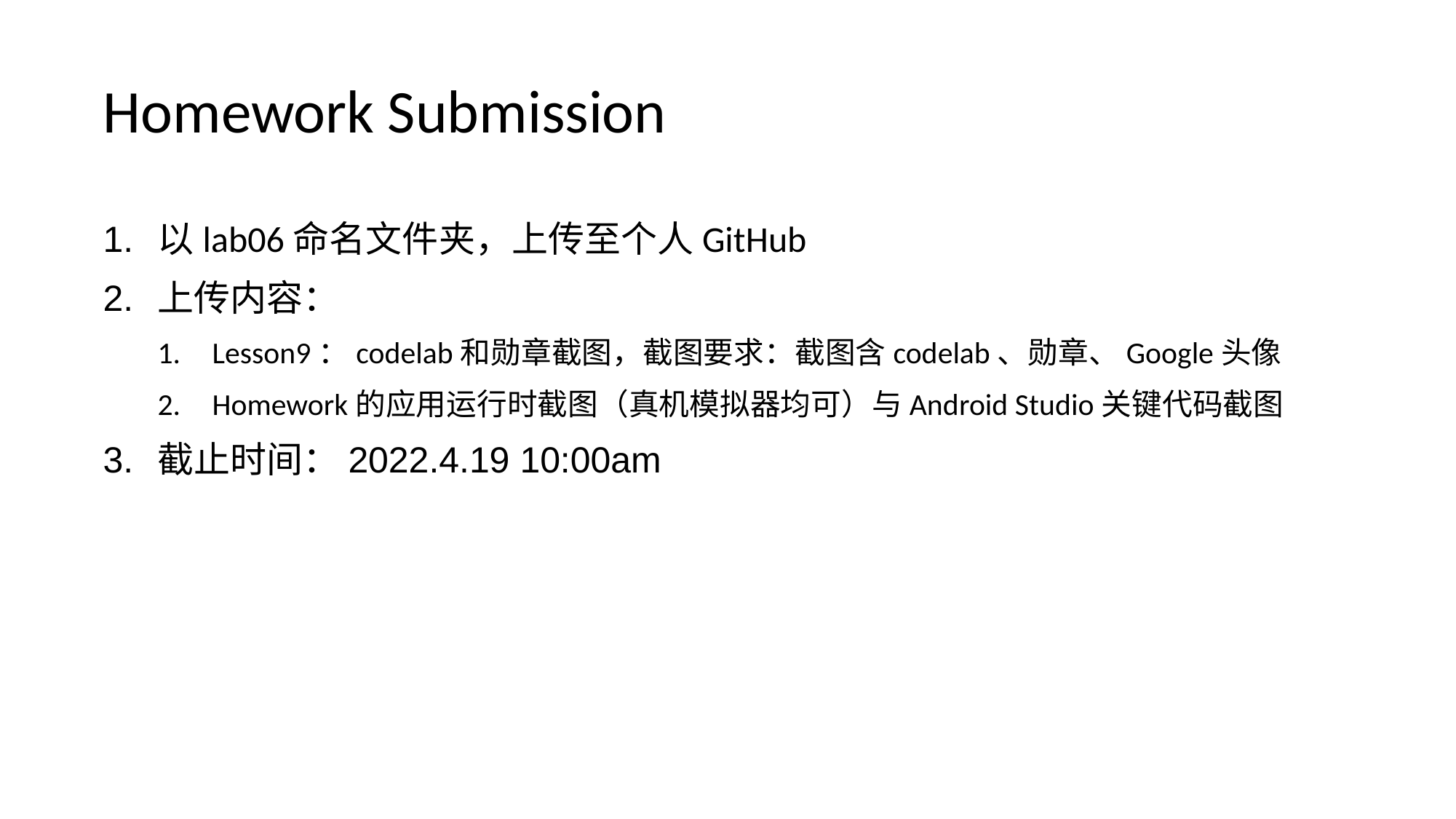

# Homework Submission

以lab06命名文件夹，上传至个人GitHub
上传内容：
Lesson9：codelab和勋章截图，截图要求：截图含codelab、勋章、Google头像
Homework的应用运行时截图（真机模拟器均可）与Android Studio关键代码截图
截止时间：2022.4.19 10:00am